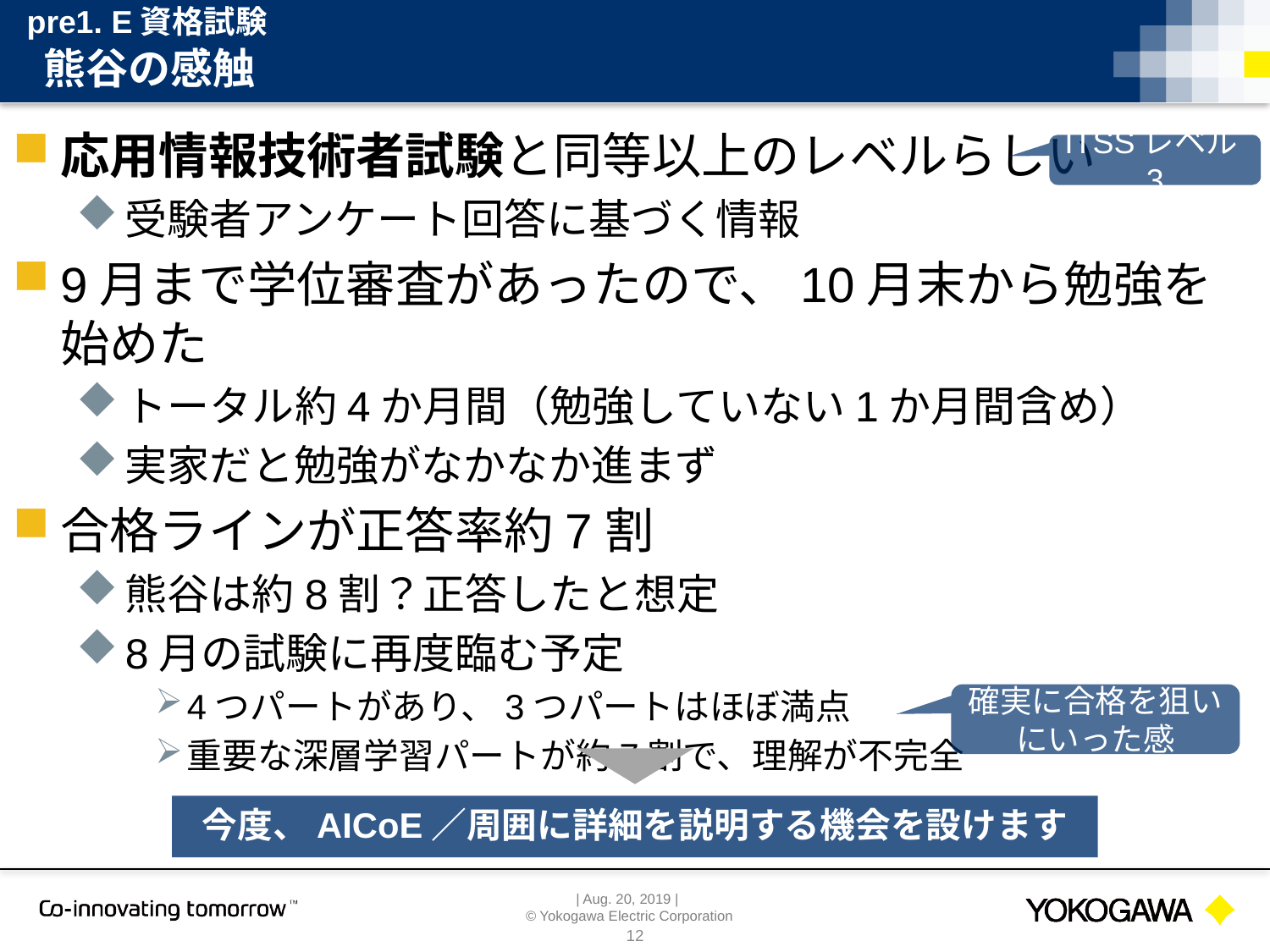

pre1. E資格試験
# 熊谷の感触
応用情報技術者試験と同等以上のレベルらしい
受験者アンケート回答に基づく情報
9月まで学位審査があったので、10月末から勉強を始めた
トータル約4か月間（勉強していない1か月間含め）
実家だと勉強がなかなか進まず
合格ラインが正答率約7割
熊谷は約8割？正答したと想定
8月の試験に再度臨む予定
4つパートがあり、3つパートはほぼ満点
重要な深層学習パートが約7割で、理解が不完全
ITSSレベル3
確実に合格を狙いにいった感

今度、AICoE／周囲に詳細を説明する機会を設けます
12